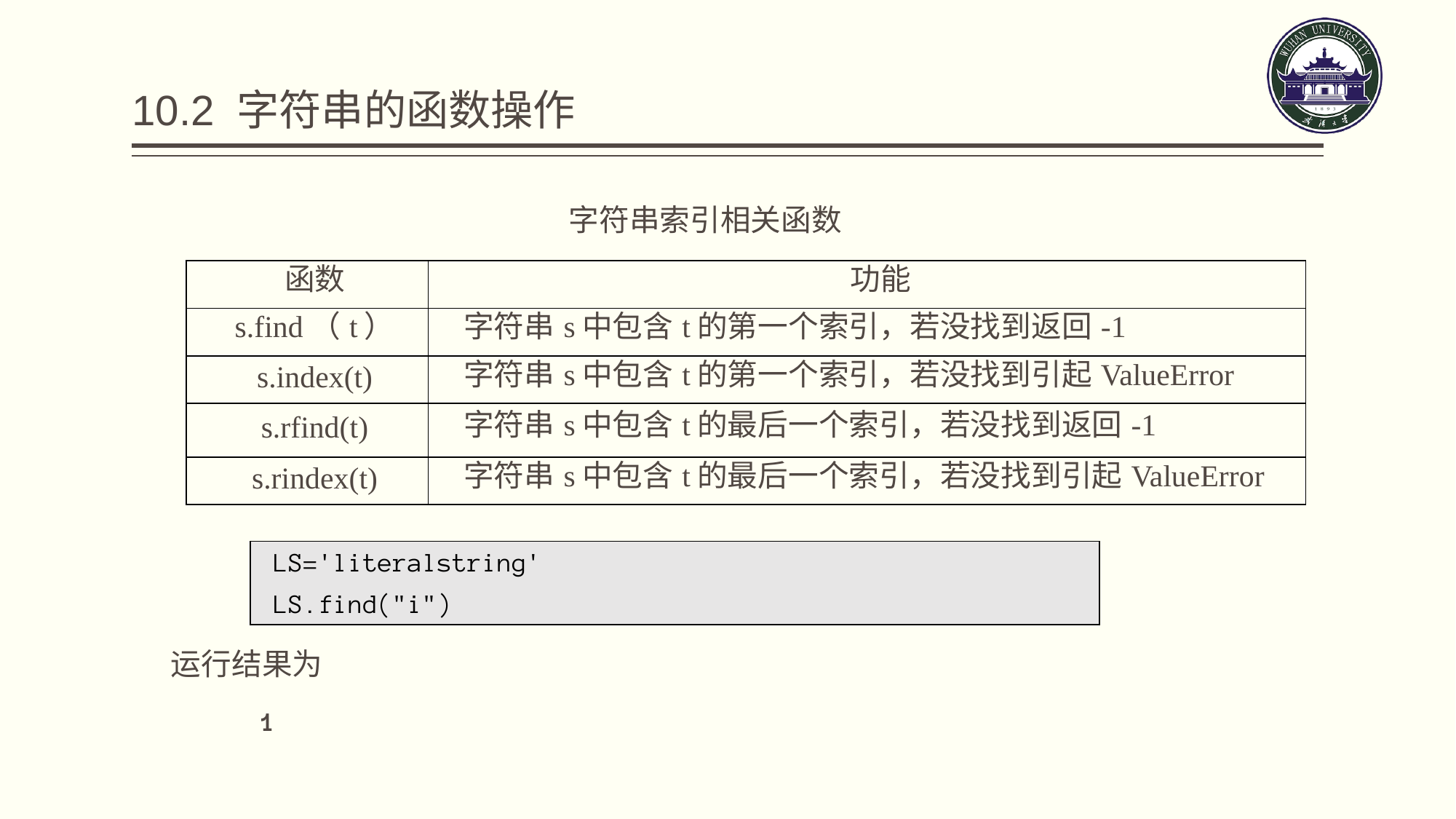

# 10.2 字符串的函数操作
字符串索引相关函数
| 函数 | 功能 |
| --- | --- |
| s.find（t） | 字符串s中包含t的第一个索引，若没找到返回-1 |
| s.index(t) | 字符串s中包含t的第一个索引，若没找到引起ValueError |
| s.rfind(t) | 字符串s中包含t的最后一个索引，若没找到返回-1 |
| s.rindex(t) | 字符串s中包含t的最后一个索引，若没找到引起ValueError |
| LS='literalstring' |
| --- |
| LS.find("i") |
运行结果为
1